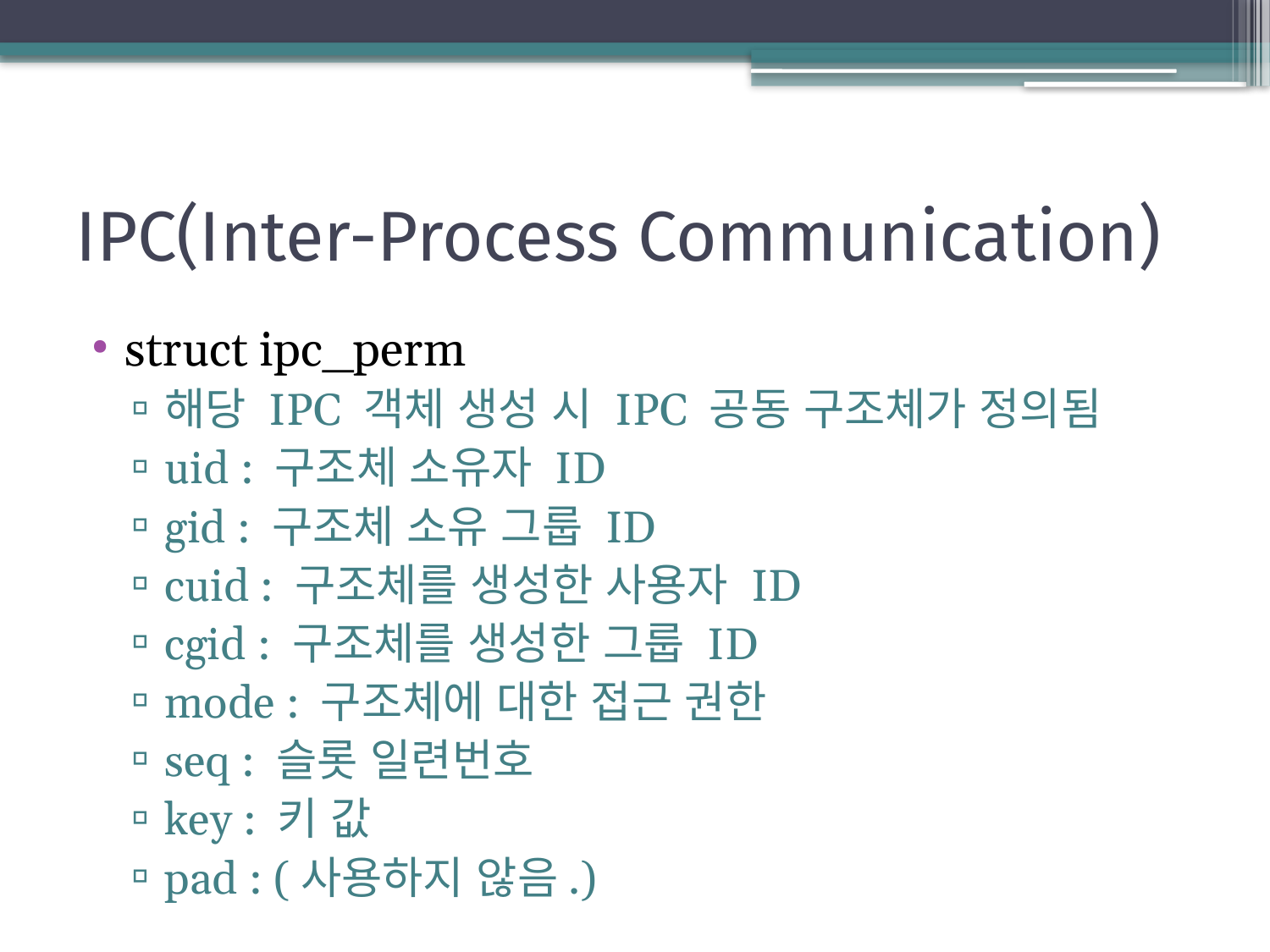

# IPC(Inter-Process Communication)
struct ipc_perm
해당 IPC 객체 생성 시 IPC 공동 구조체가 정의됨
uid : 구조체 소유자 ID
gid : 구조체 소유 그룹 ID
cuid : 구조체를 생성한 사용자 ID
cgid : 구조체를 생성한 그룹 ID
mode : 구조체에 대한 접근 권한
seq : 슬롯 일련번호
key : 키 값
pad : (사용하지 않음.)